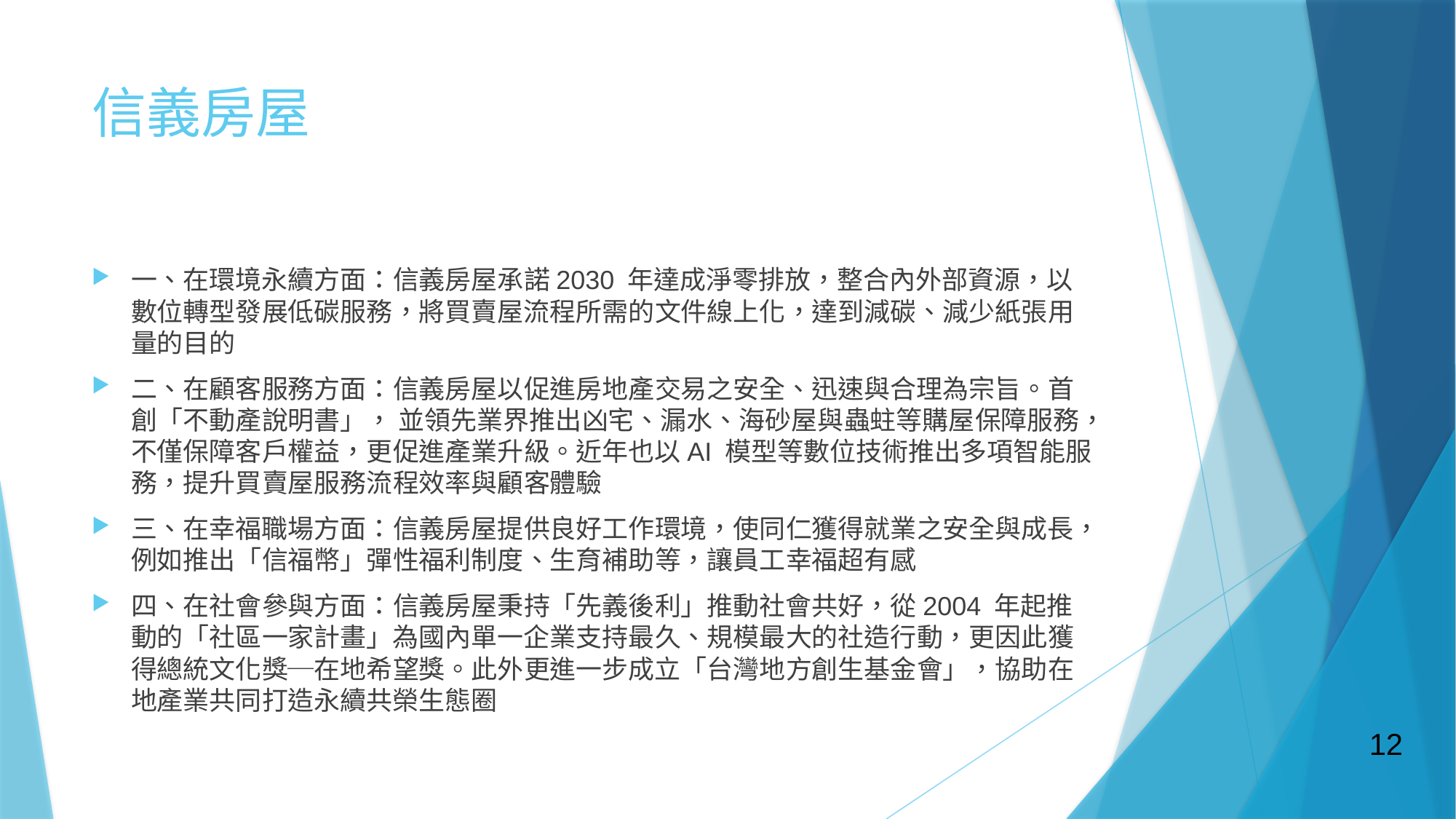

# 信義房屋
一、在環境永續方面：信義房屋承諾2030 年達成淨零排放，整合內外部資源，以數位轉型發展低碳服務，將買賣屋流程所需的文件線上化，達到減碳、減少紙張用量的目的
二、在顧客服務方面：信義房屋以促進房地產交易之安全、迅速與合理為宗旨。首創「不動產說明書」， 並領先業界推出凶宅、漏水、海砂屋與蟲蛀等購屋保障服務，不僅保障客戶權益，更促進產業升級。近年也以AI 模型等數位技術推出多項智能服務，提升買賣屋服務流程效率與顧客體驗
三、在幸福職場方面：信義房屋提供良好工作環境，使同仁獲得就業之安全與成長，例如推出「信福幣」彈性福利制度、生育補助等，讓員工幸福超有感
四、在社會參與方面：信義房屋秉持「先義後利」推動社會共好，從2004 年起推動的「社區一家計畫」為國內單一企業支持最久、規模最大的社造行動，更因此獲得總統文化獎─在地希望獎。此外更進一步成立「台灣地方創生基金會」，協助在地產業共同打造永續共榮生態圈

12